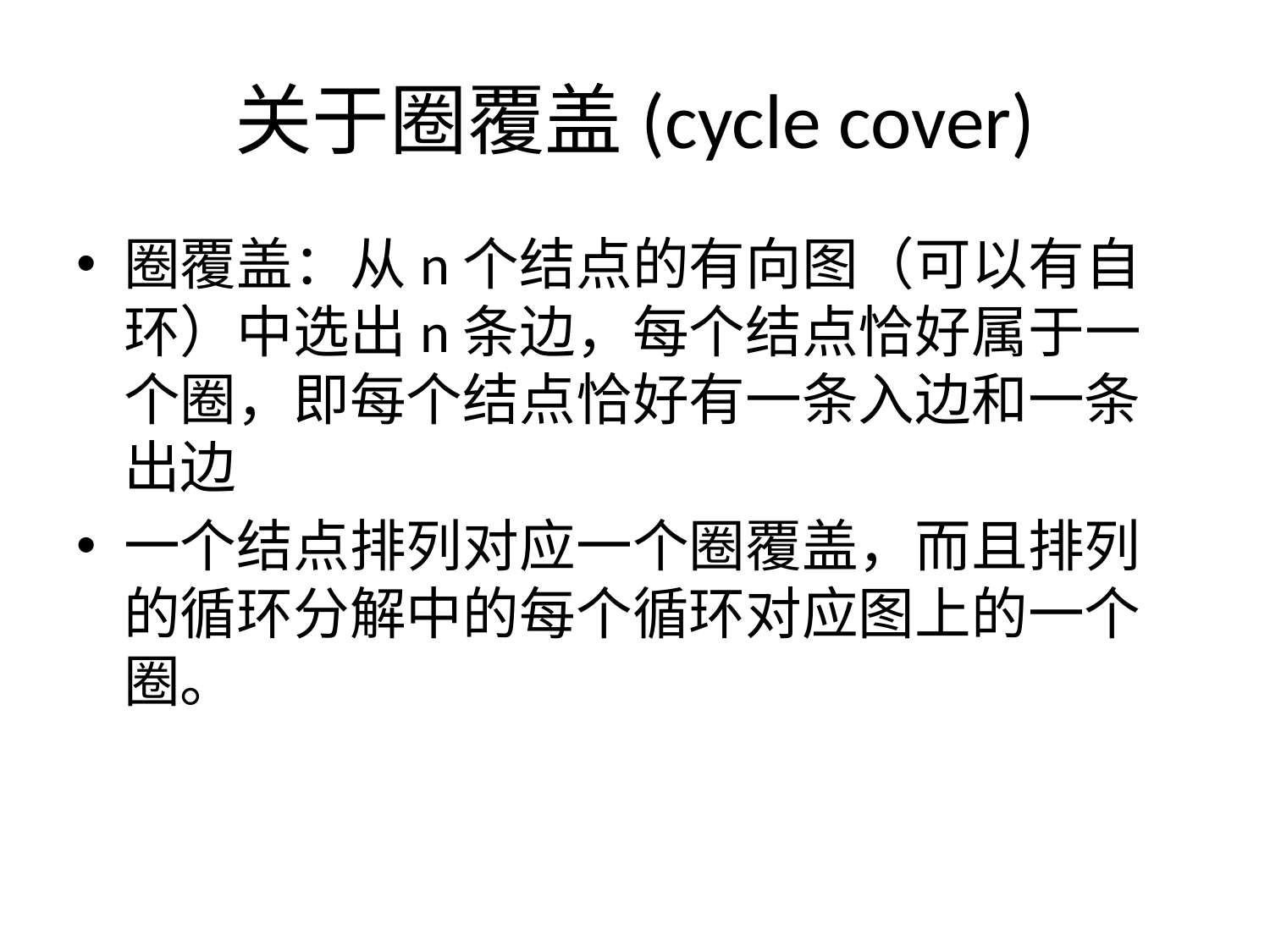

# 关于圈覆盖(cycle cover)
圈覆盖：从n个结点的有向图（可以有自环）中选出n条边，每个结点恰好属于一个圈，即每个结点恰好有一条入边和一条出边
一个结点排列对应一个圈覆盖，而且排列的循环分解中的每个循环对应图上的一个圈。